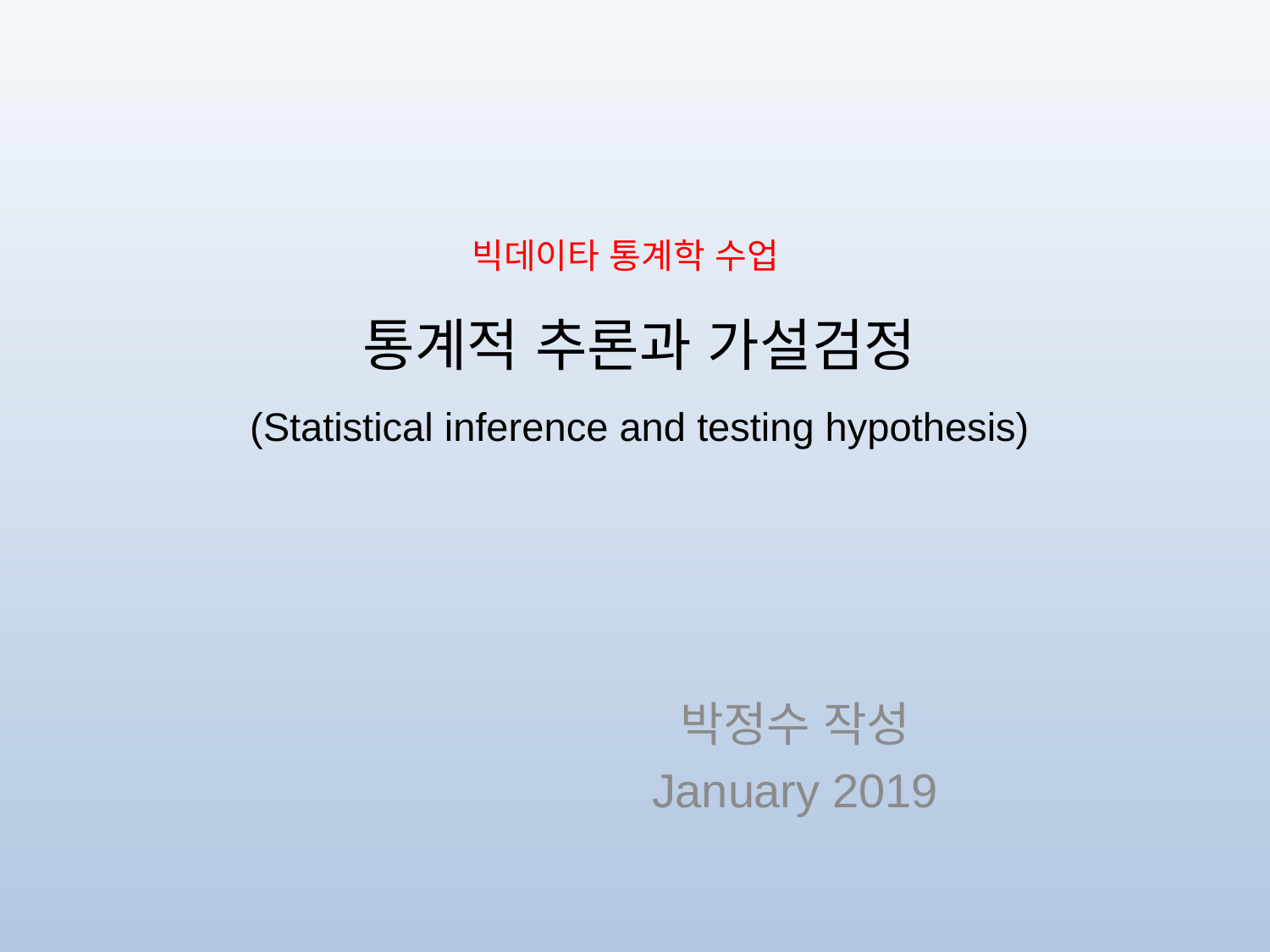

# 빅데이타 통계학 수업 통계적 추론과 가설검정 (Statistical inference and testing hypothesis)

박정수 작성
January 2019